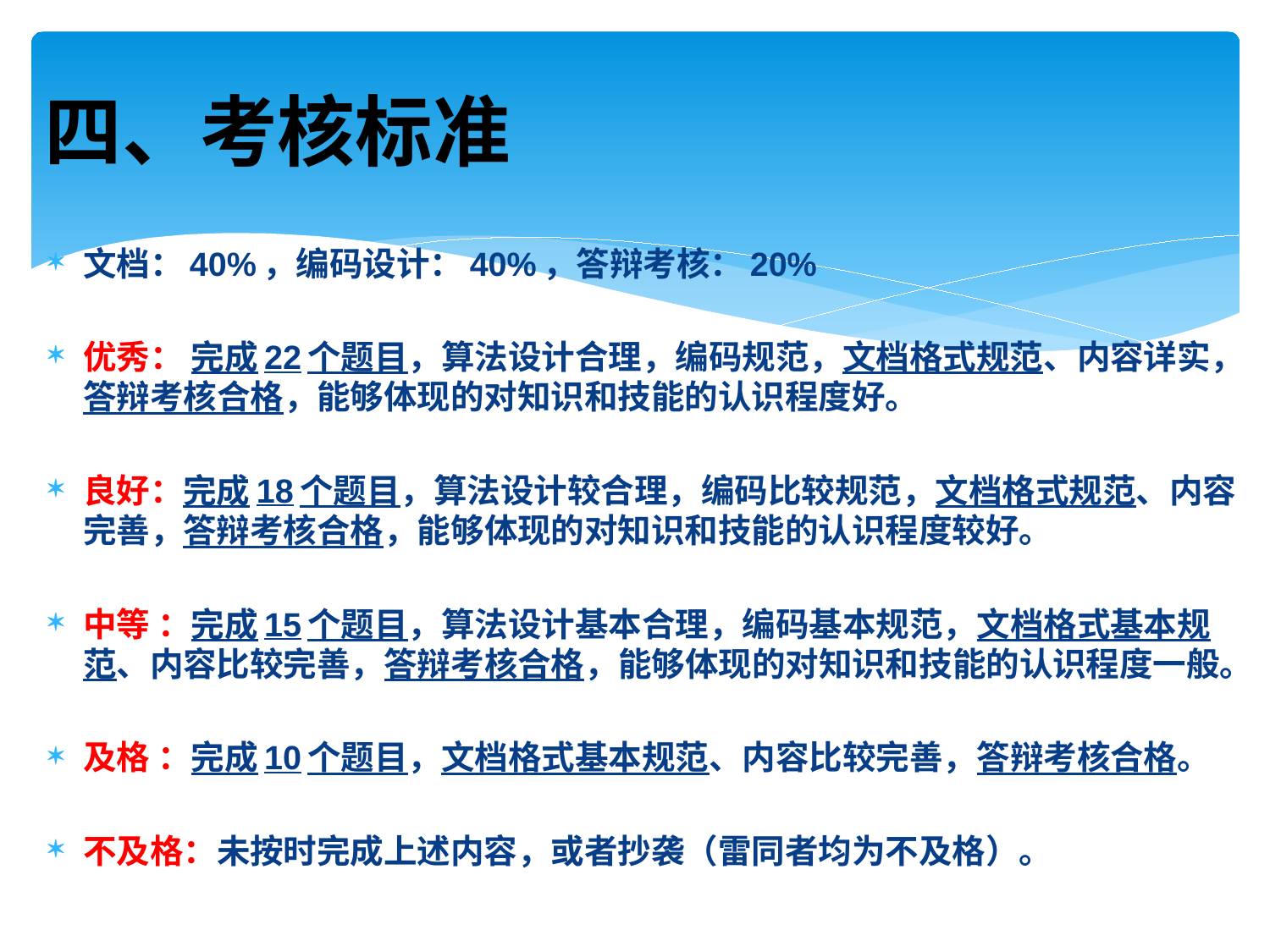

# 四、考核标准
文档：40%，编码设计：40%，答辩考核：20%

优秀： 完成22个题目，算法设计合理，编码规范，文档格式规范、内容详实，答辩考核合格，能够体现的对知识和技能的认识程度好。

良好：完成18个题目，算法设计较合理，编码比较规范，文档格式规范、内容完善，答辩考核合格，能够体现的对知识和技能的认识程度较好。

中等 ：完成15个题目，算法设计基本合理，编码基本规范，文档格式基本规范、内容比较完善，答辩考核合格，能够体现的对知识和技能的认识程度一般。

及格 ：完成10个题目，文档格式基本规范、内容比较完善，答辩考核合格。

不及格：未按时完成上述内容，或者抄袭（雷同者均为不及格）。